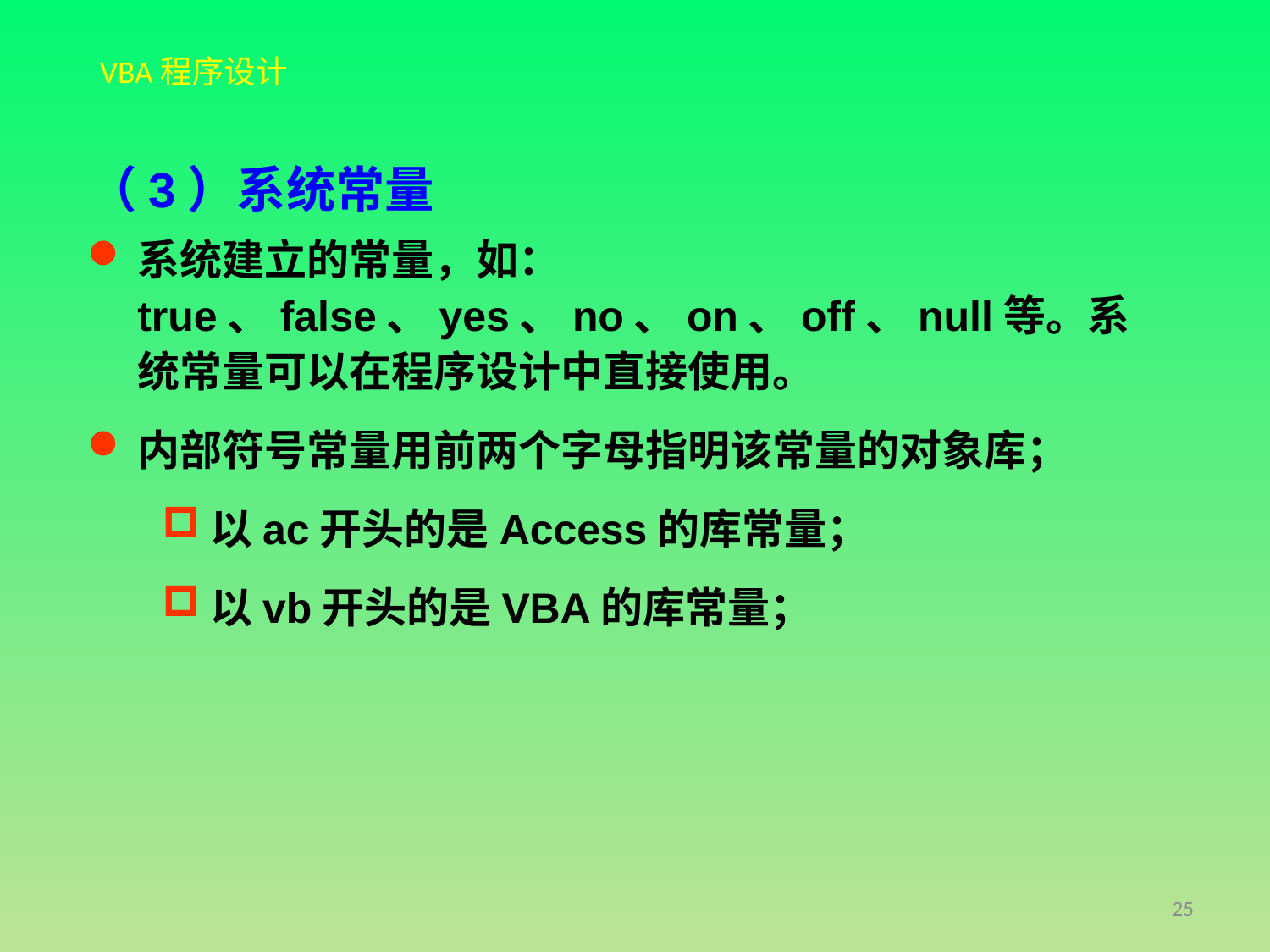

（3）系统常量
系统建立的常量，如：true、false、yes、no、on、off、null等。系统常量可以在程序设计中直接使用。
内部符号常量用前两个字母指明该常量的对象库；
以ac开头的是Access的库常量；
以vb开头的是VBA的库常量；
25